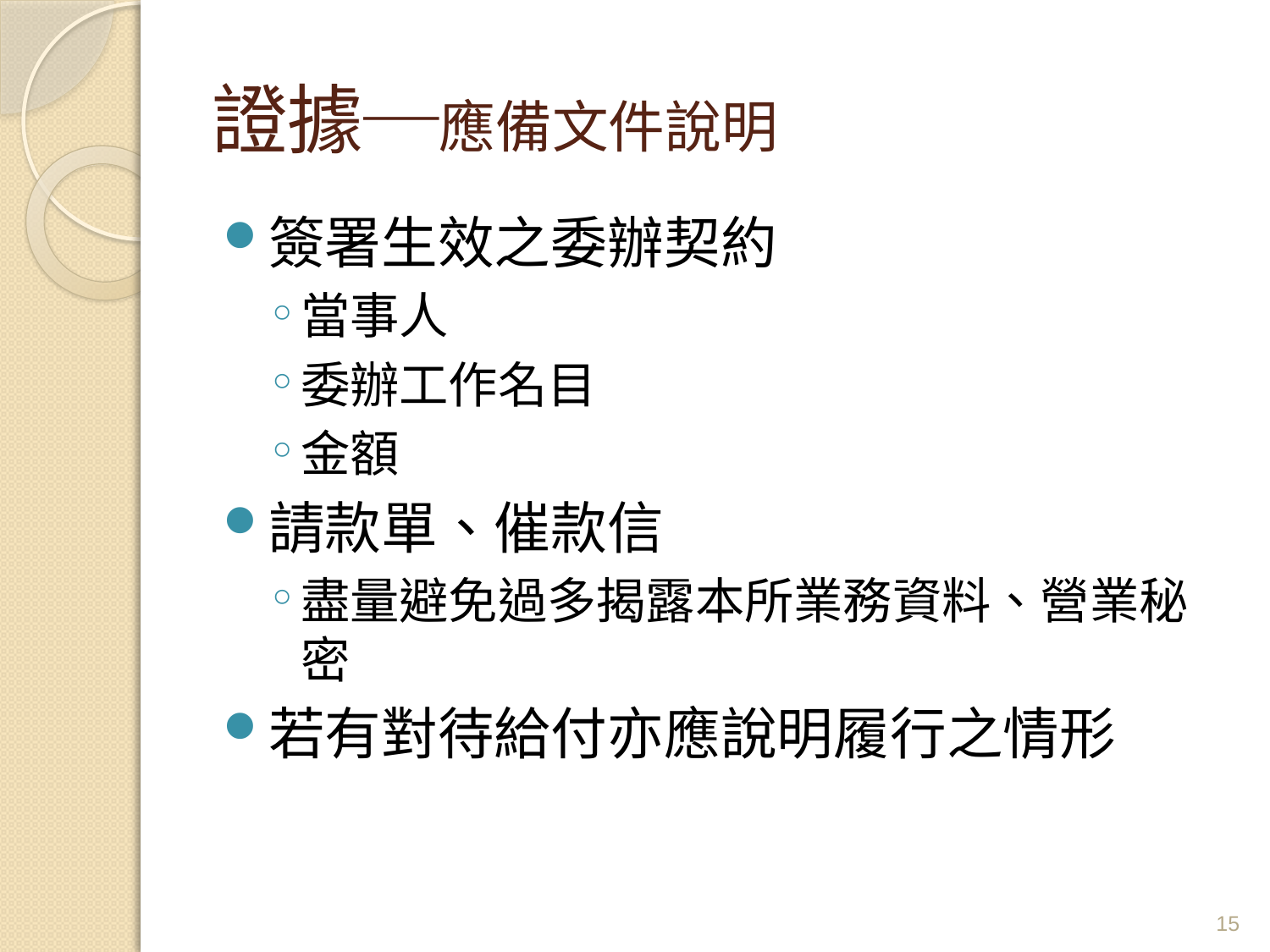

# 證據─應備文件說明
簽署生效之委辦契約
當事人
委辦工作名目
金額
請款單、催款信
盡量避免過多揭露本所業務資料、營業秘密
若有對待給付亦應說明履行之情形
15